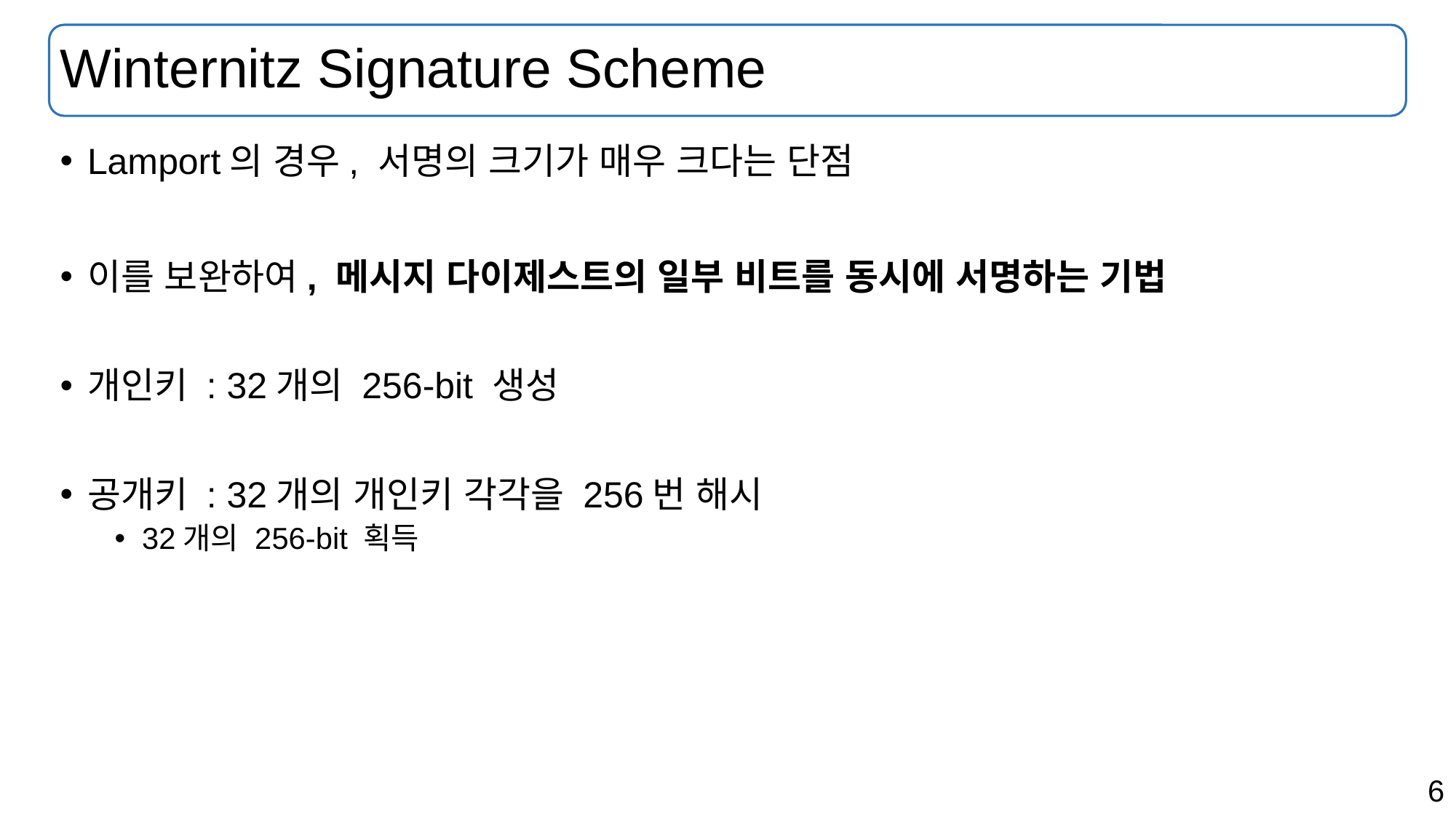

# Winternitz Signature Scheme
Lamport의 경우, 서명의 크기가 매우 크다는 단점

이를 보완하여, 메시지 다이제스트의 일부 비트를 동시에 서명하는 기법

개인키 : 32개의 256-bit 생성

공개키 : 32개의 개인키 각각을 256번 해시
32개의 256-bit 획득